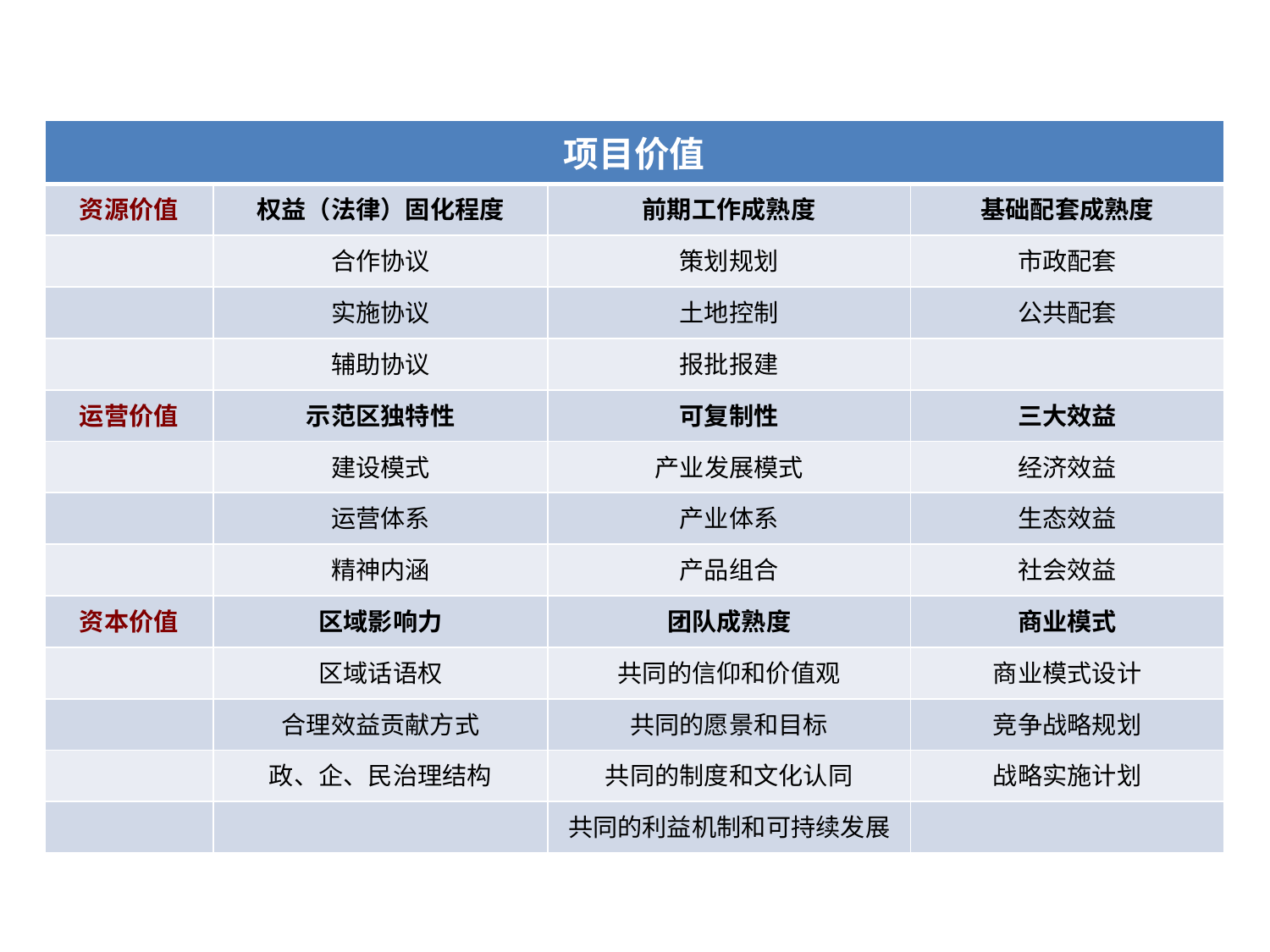

| 项目价值 |  |  |  |
| --- | --- | --- | --- |
| 资源价值 | 权益（法律）固化程度 | 前期工作成熟度 | 基础配套成熟度 |
|  | 合作协议 | 策划规划 | 市政配套 |
|  | 实施协议 | 土地控制 | 公共配套 |
|  | 辅助协议 | 报批报建 |  |
| 运营价值 | 示范区独特性 | 可复制性 | 三大效益 |
|  | 建设模式 | 产业发展模式 | 经济效益 |
|  | 运营体系 | 产业体系 | 生态效益 |
|  | 精神内涵 | 产品组合 | 社会效益 |
| 资本价值 | 区域影响力 | 团队成熟度 | 商业模式 |
|  | 区域话语权 | 共同的信仰和价值观 | 商业模式设计 |
|  | 合理效益贡献方式 | 共同的愿景和目标 | 竞争战略规划 |
|  | 政、企、民治理结构 | 共同的制度和文化认同 | 战略实施计划 |
|  |  | 共同的利益机制和可持续发展 |  |